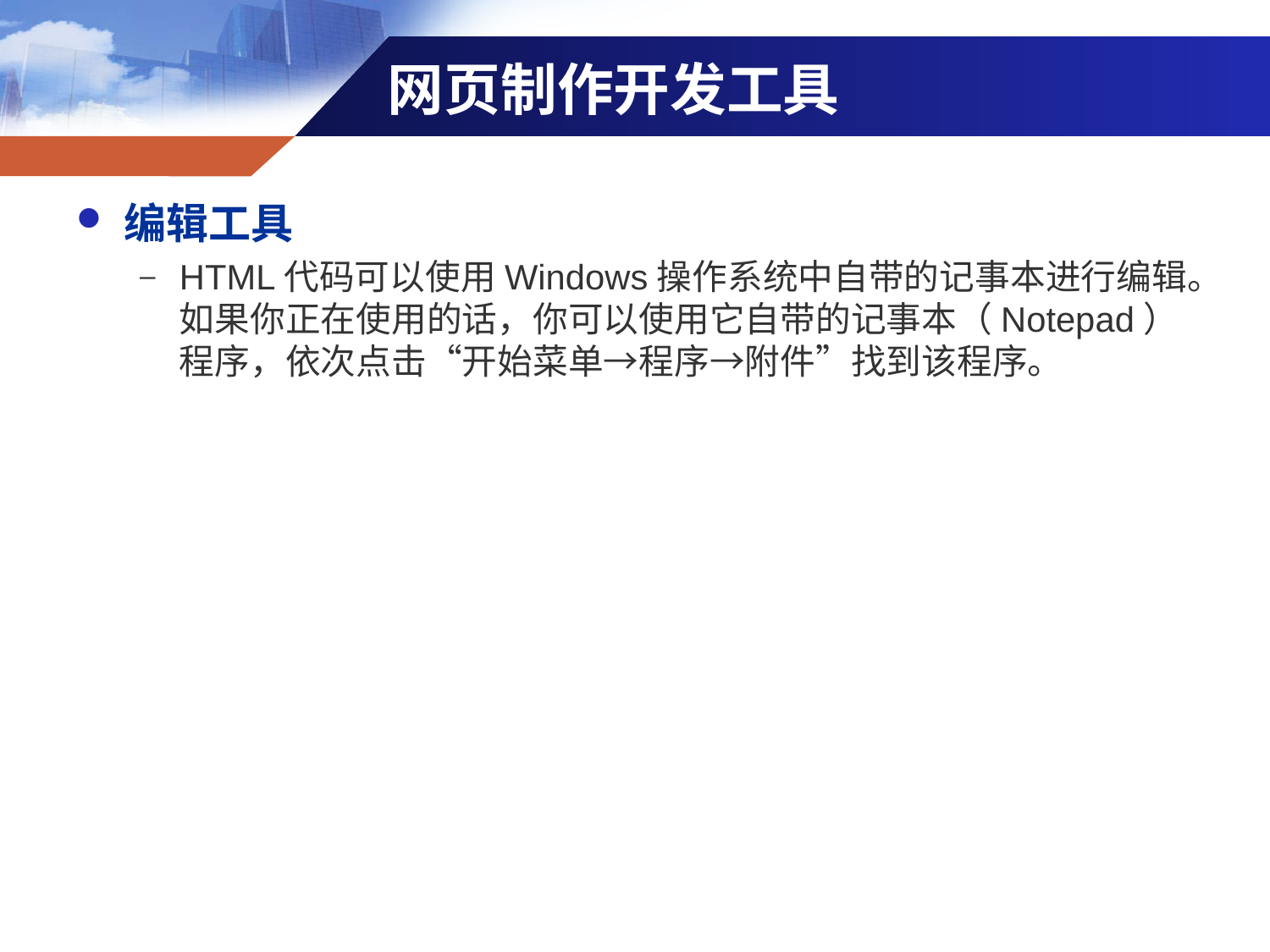

# 网页制作开发工具
编辑工具
HTML代码可以使用Windows操作系统中自带的记事本进行编辑。如果你正在使用的话，你可以使用它自带的记事本（Notepad）程序，依次点击“开始菜单→程序→附件”找到该程序。